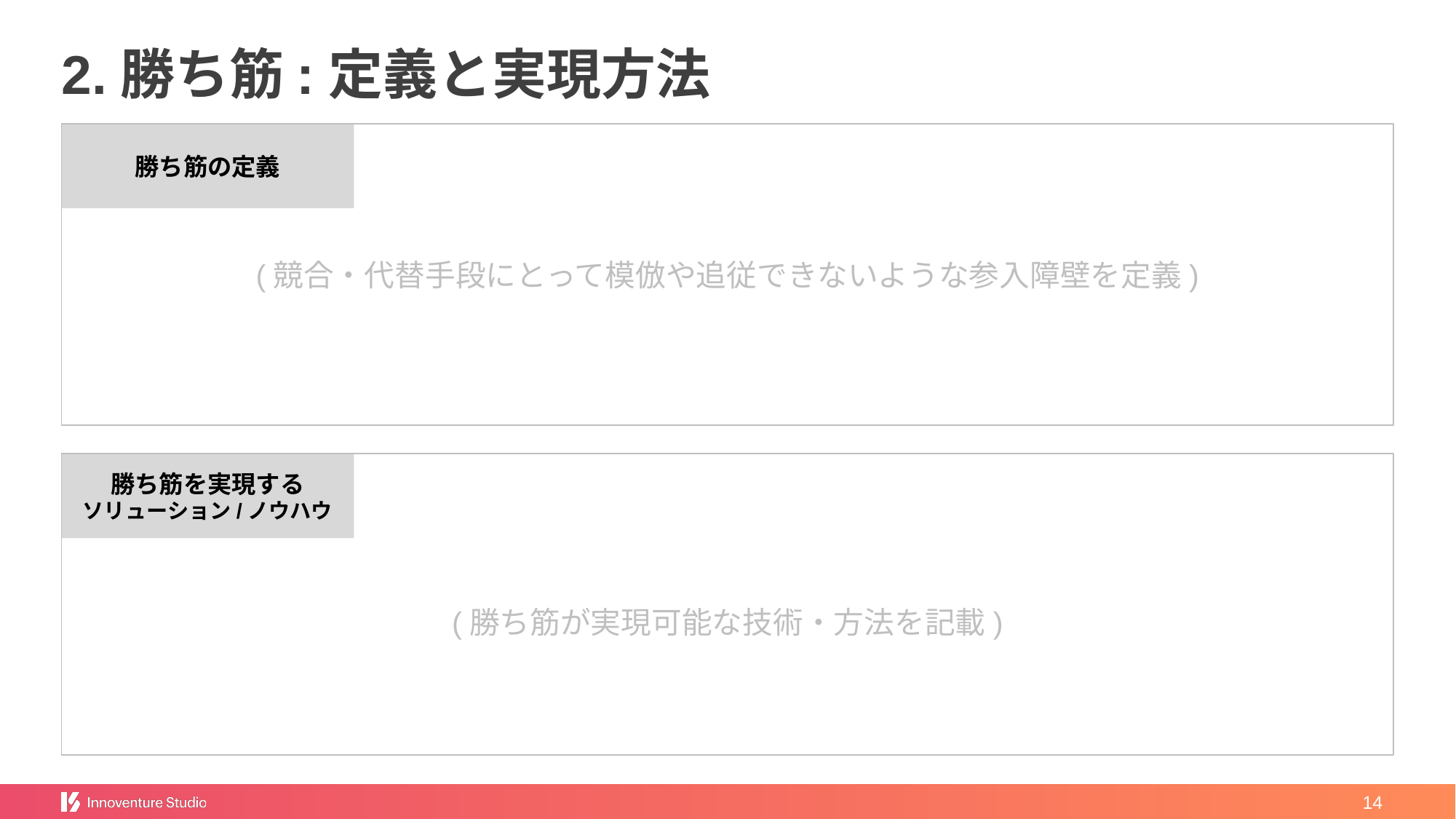

# 2.勝ち筋:定義と実現方法
勝ち筋の定義
(競合・代替手段にとって模倣や追従できないような参入障壁を定義)
勝ち筋を実現する
ソリューション/ノウハウ

(勝ち筋が実現可能な技術・方法を記載)
14